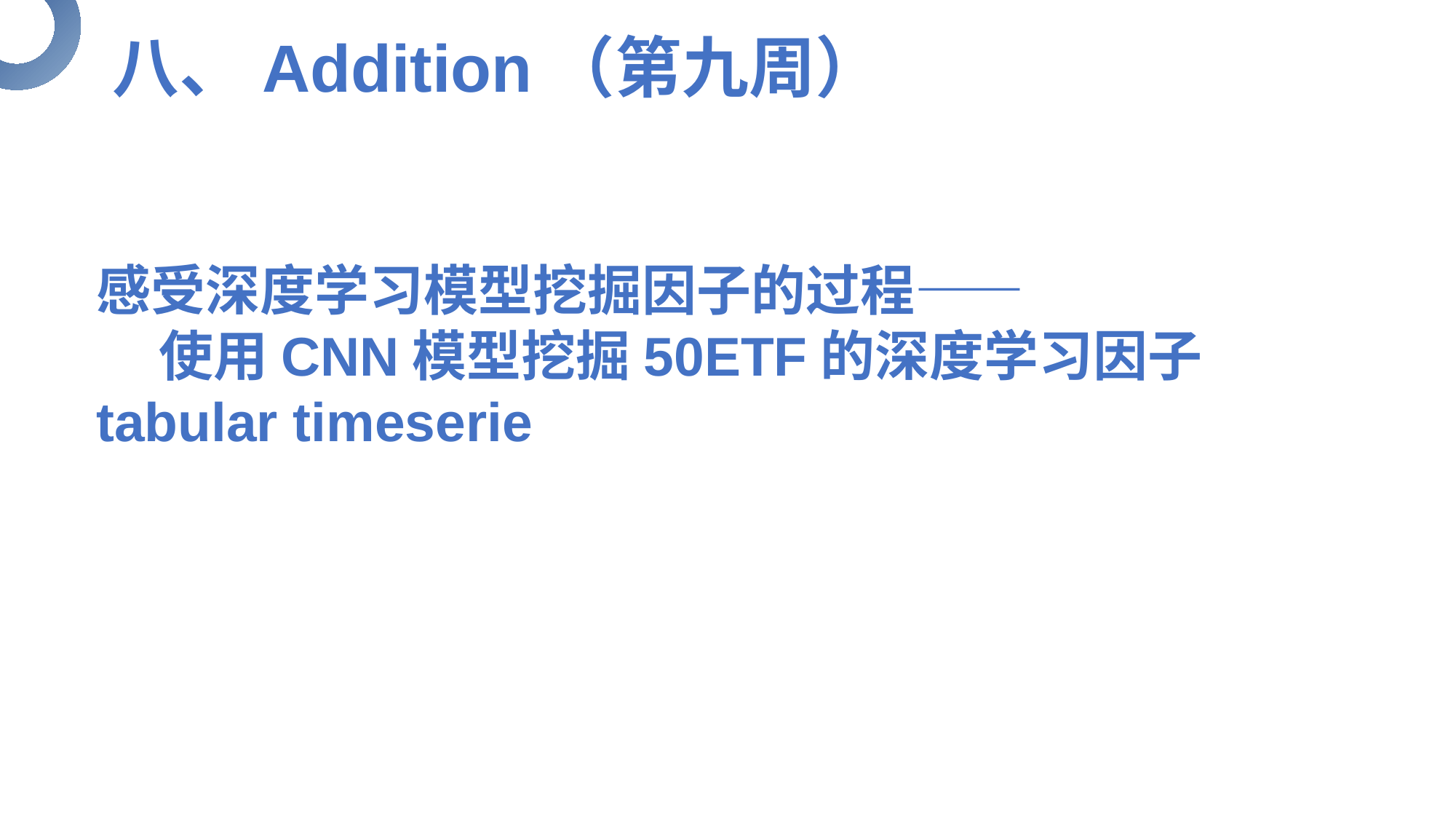

八、Addition（第九周）
感受深度学习模型挖掘因子的过程——
    使用CNN模型挖掘50ETF的深度学习因子
tabular timeserie